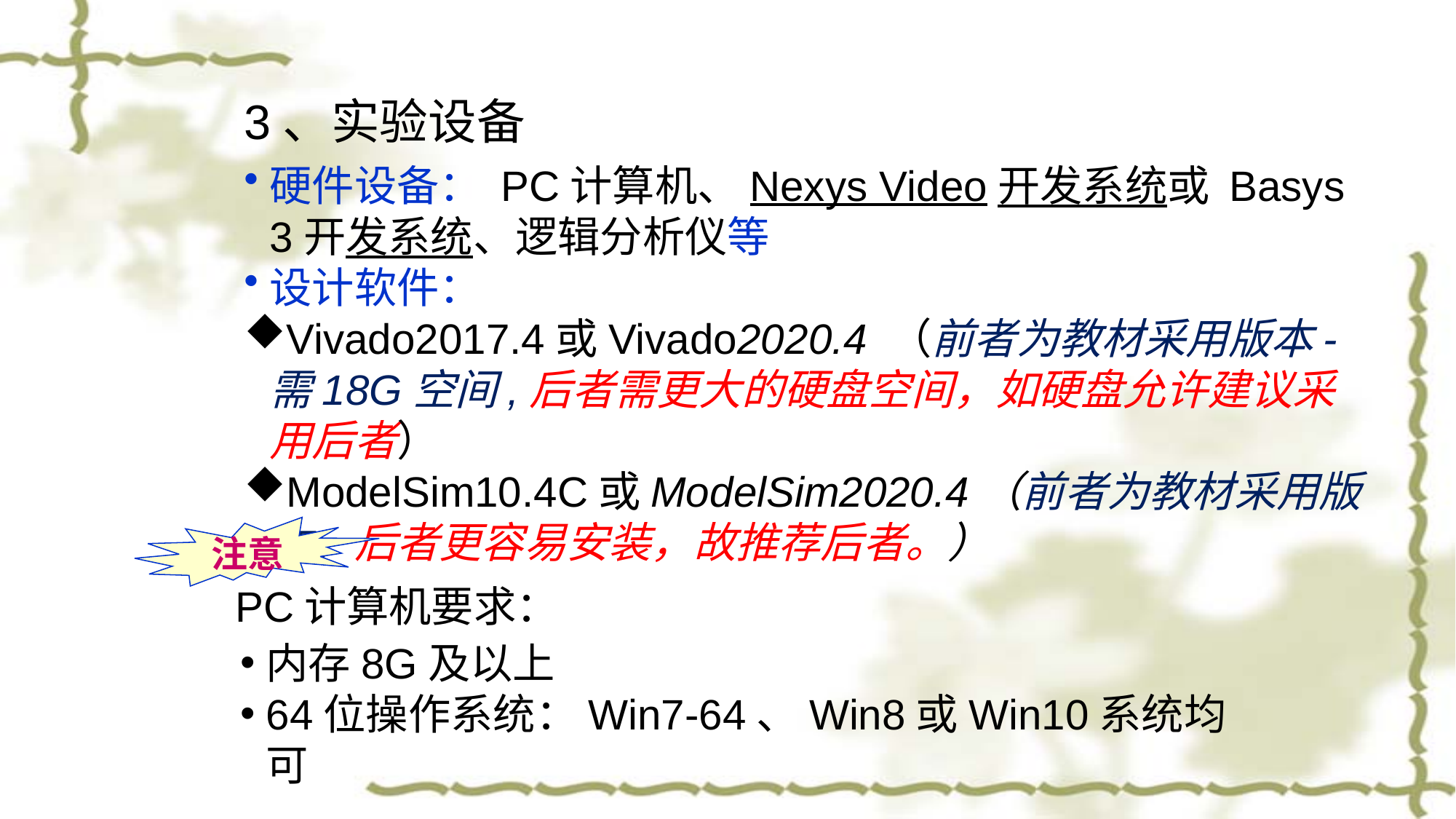

3、实验设备
硬件设备： PC计算机、Nexys Video开发系统或 Basys 3开发系统、逻辑分析仪等
设计软件：
Vivado2017.4或Vivado2020.4 （前者为教材采用版本-需18G空间,后者需更大的硬盘空间，如硬盘允许建议采用后者）
ModelSim10.4C或ModelSim2020.4（前者为教材采用版本，后者更容易安装，故推荐后者。）
注意
PC计算机要求：
内存8G及以上
64位操作系统：Win7-64、Win8或Win10系统均可